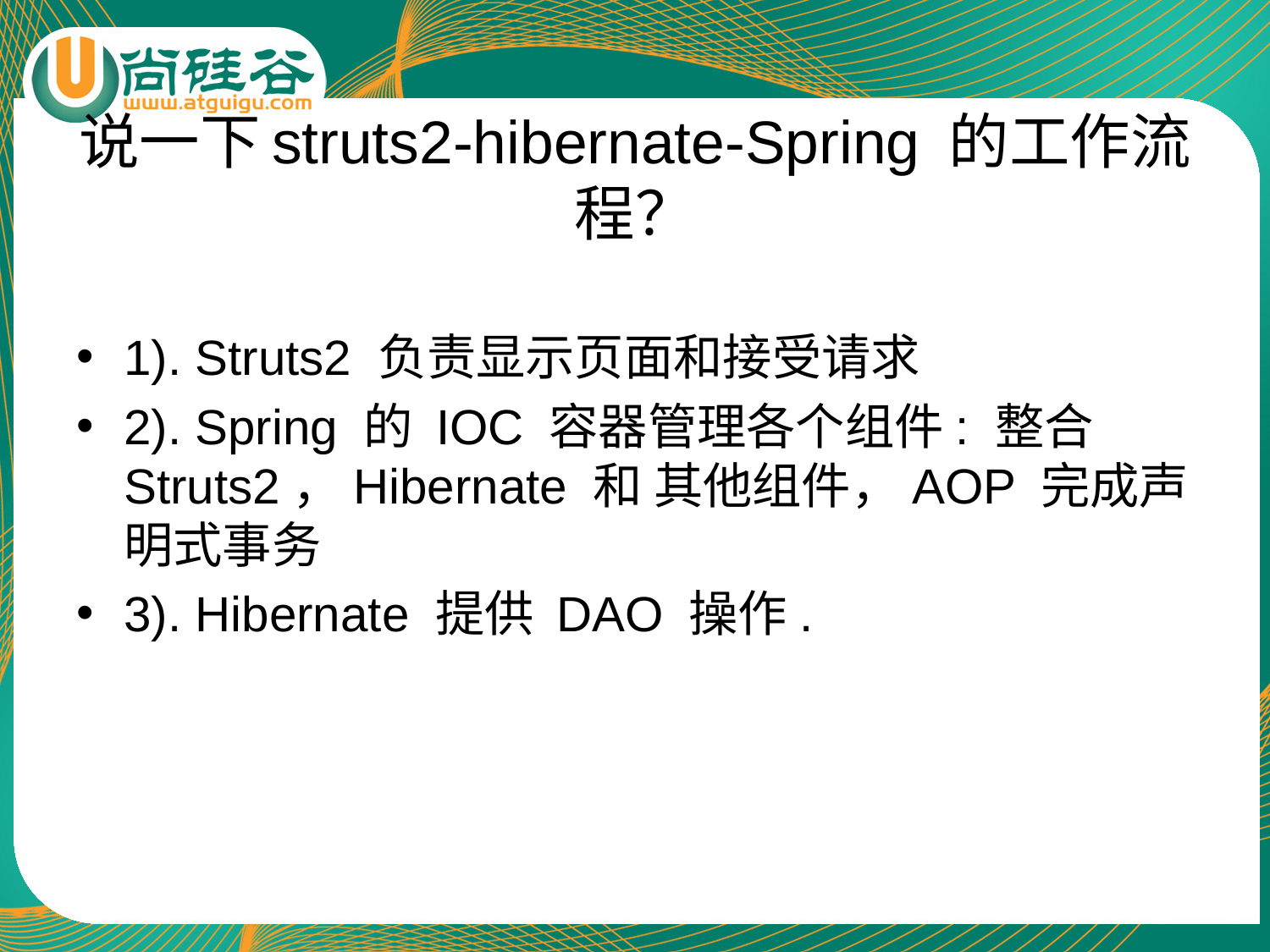

# 说一下struts2-hibernate-Spring 的工作流程？
1). Struts2 负责显示页面和接受请求
2). Spring 的 IOC 容器管理各个组件: 整合 Struts2，Hibernate 和 其他组件，AOP 完成声明式事务
3). Hibernate 提供 DAO 操作.